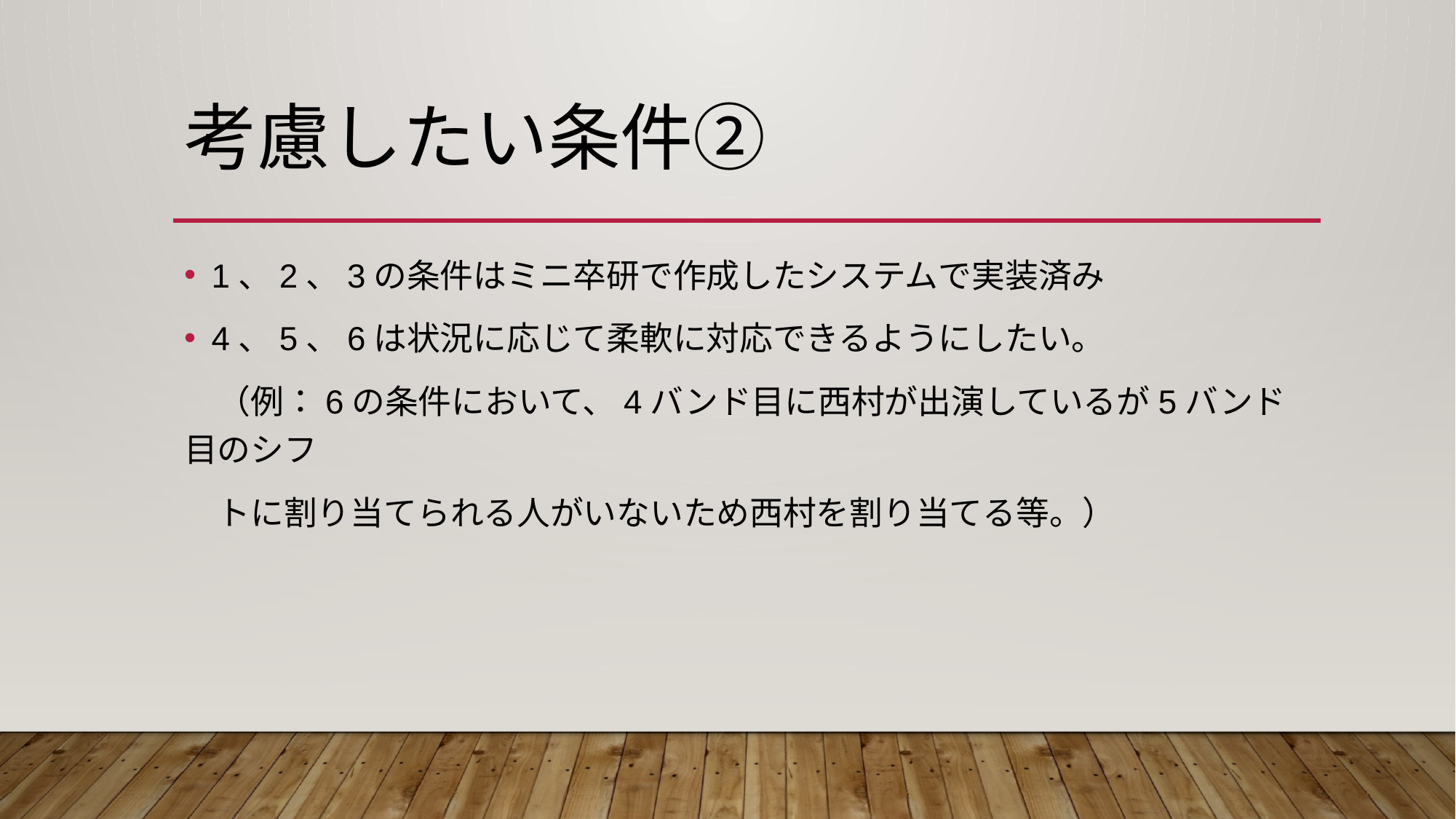

# 考慮したい条件②
1、2、3の条件はミニ卒研で作成したシステムで実装済み
4、5、6は状況に応じて柔軟に対応できるようにしたい。
　（例：6の条件において、4バンド目に西村が出演しているが5バンド目のシフ
　トに割り当てられる人がいないため西村を割り当てる等。）